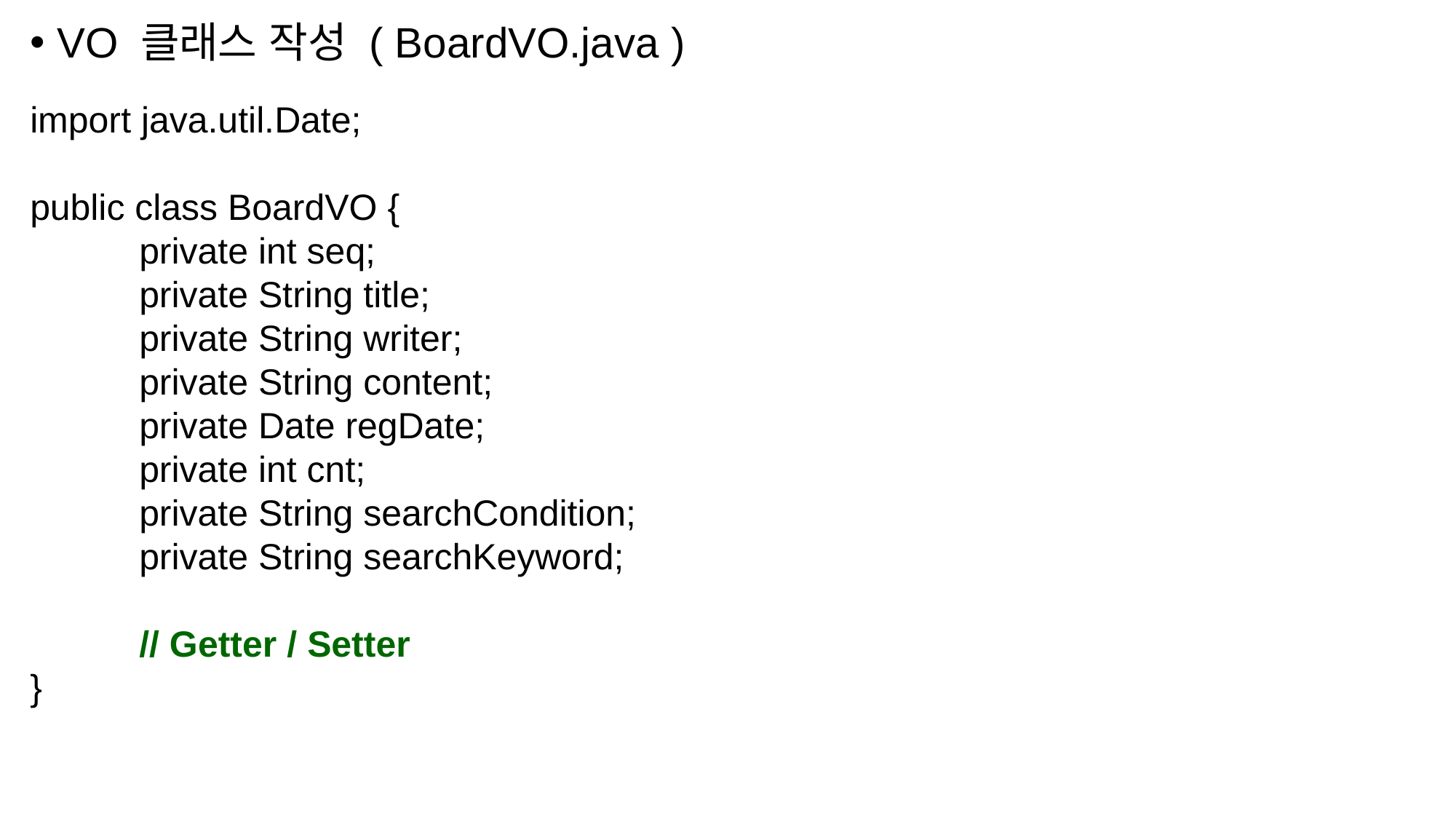

VO 클래스 작성 ( BoardVO.java )
import java.util.Date;

public class BoardVO {
	private int seq;
	private String title;
	private String writer;
	private String content;
	private Date regDate;
	private int cnt;
	private String searchCondition;
	private String searchKeyword;

	// Getter / Setter
}